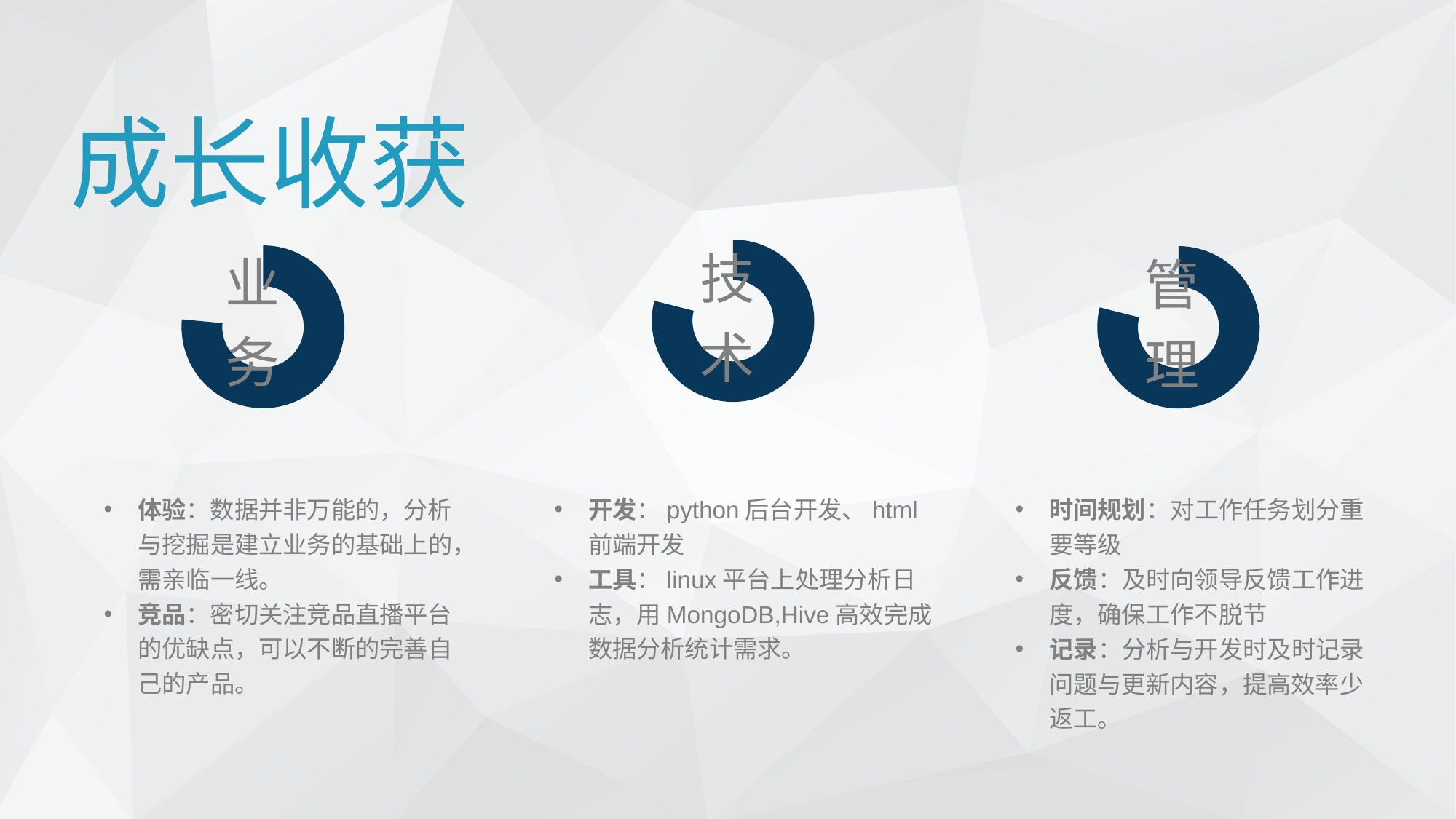

成长收获

### Chart

| Category | 销售额 |
|---|---|
| 第一季度 | 0.75 |
| 第二季度 | 0.2 |

### Chart

| Category | 销售额 |
|---|---|
| 第一季度 | 0.65 |
| 第二季度 | 0.2 |

### Chart

| Category | 销售额 |
|---|---|
| 第一季度 | 0.75 |
| 第二季度 | 0.2 |
体验：数据并非万能的，分析与挖掘是建立业务的基础上的，需亲临一线。
竞品：密切关注竞品直播平台的优缺点，可以不断的完善自己的产品。

开发：python后台开发、html前端开发
工具：linux平台上处理分析日志，用MongoDB,Hive高效完成数据分析统计需求。

时间规划：对工作任务划分重要等级
反馈：及时向领导反馈工作进度，确保工作不脱节
记录：分析与开发时及时记录问题与更新内容，提高效率少返工。